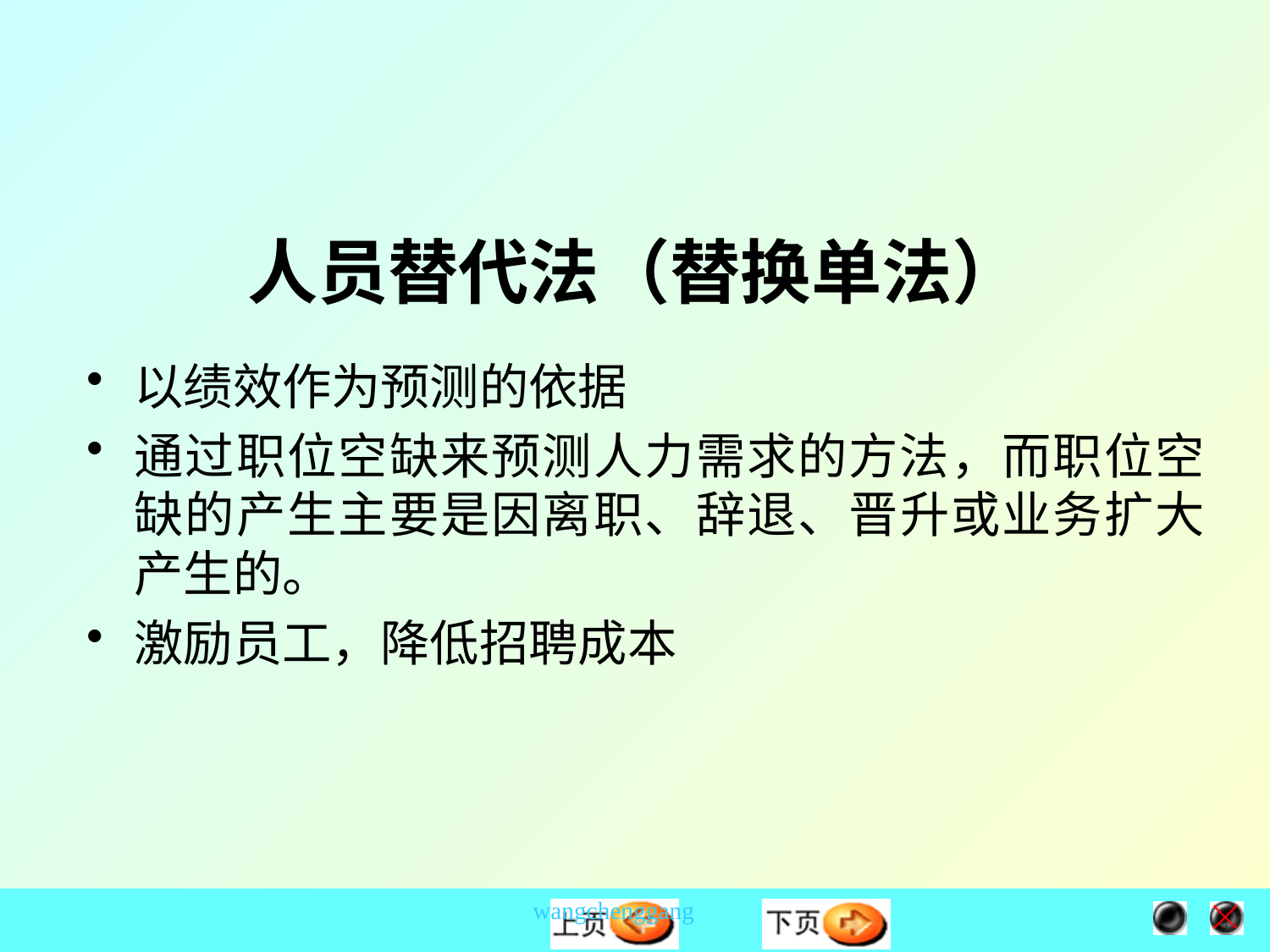

# 人员替代法（替换单法）
以绩效作为预测的依据
通过职位空缺来预测人力需求的方法，而职位空缺的产生主要是因离职、辞退、晋升或业务扩大产生的。
激励员工，降低招聘成本
wangchenggang